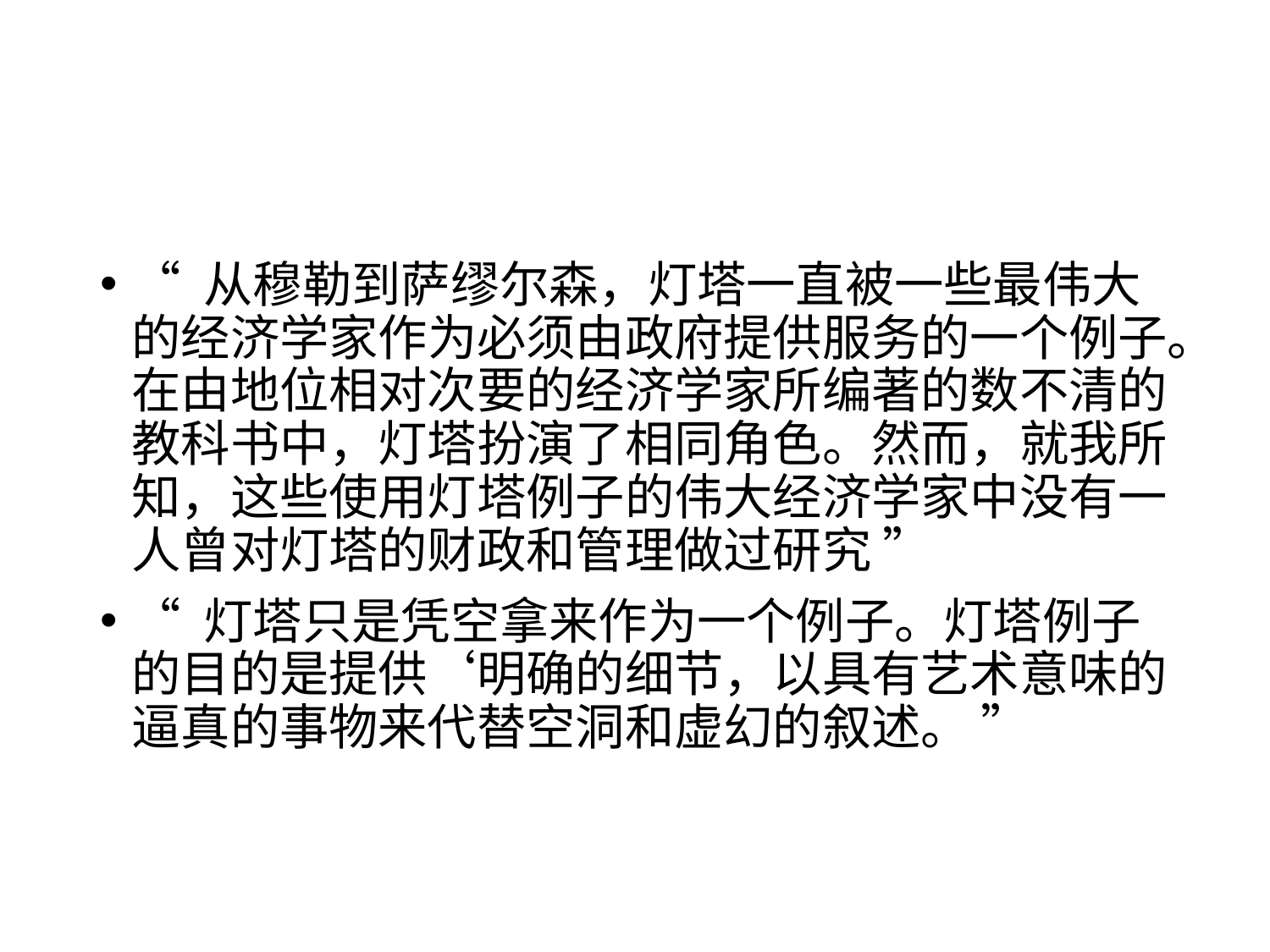

#
“ 从穆勒到萨缪尔森，灯塔一直被一些最伟大的经济学家作为必须由政府提供服务的一个例子。在由地位相对次要的经济学家所编著的数不清的教科书中，灯塔扮演了相同角色。然而，就我所知，这些使用灯塔例子的伟大经济学家中没有一人曾对灯塔的财政和管理做过研究 ”
“ 灯塔只是凭空拿来作为一个例子。灯塔例子的目的是提供‘明确的细节，以具有艺术意味的逼真的事物来代替空洞和虚幻的叙述。 ”